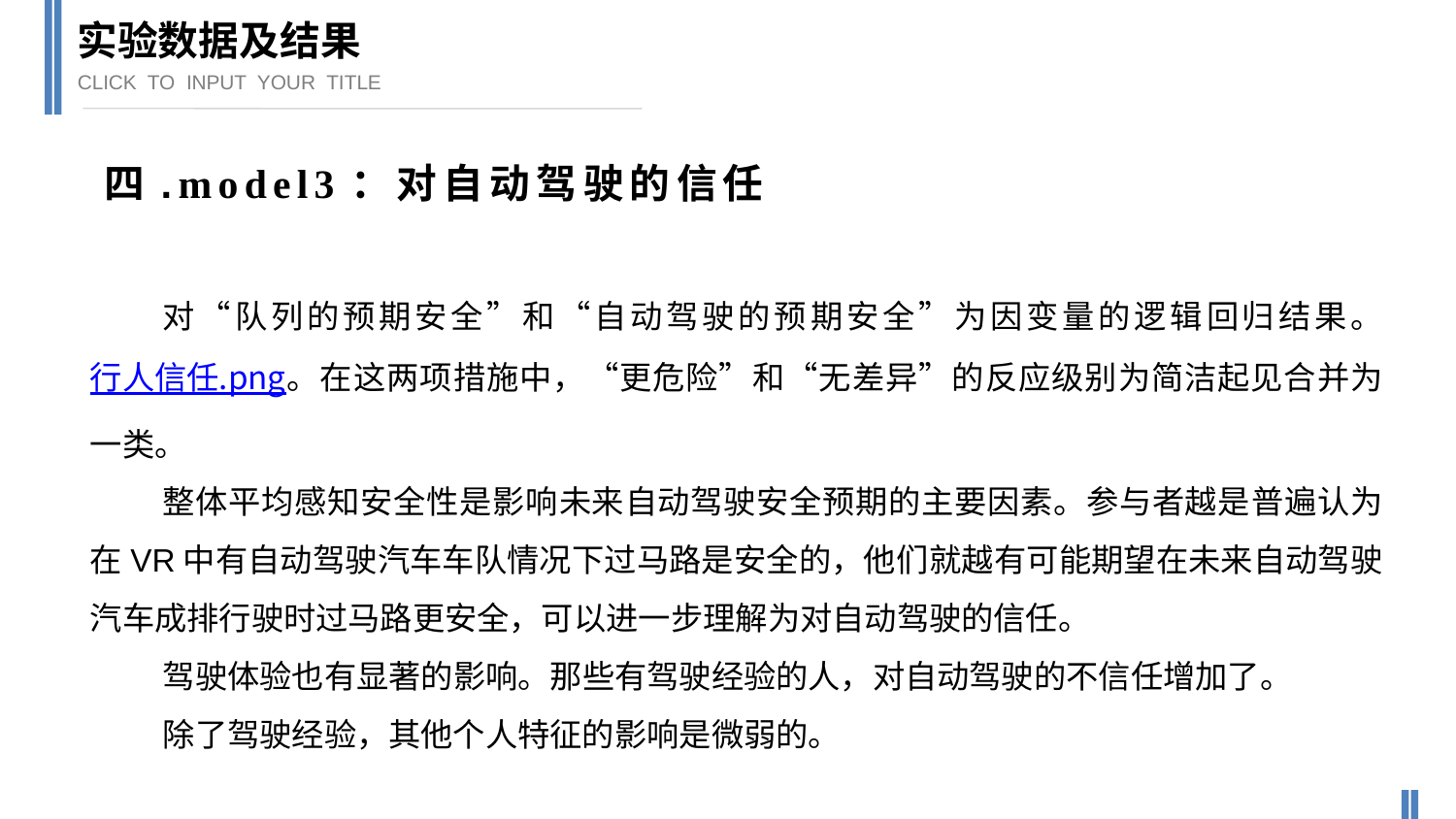

实验数据及结果
CLICK  TO  INPUT  YOUR  TITLE
四.model3：对自动驾驶的信任
对“队列的预期安全”和“自动驾驶的预期安全”为因变量的逻辑回归结果。行人信任.png。在这两项措施中，“更危险”和“无差异”的反应级别为简洁起见合并为一类。
整体平均感知安全性是影响未来自动驾驶安全预期的主要因素。参与者越是普遍认为在VR中有自动驾驶汽车车队情况下过马路是安全的，他们就越有可能期望在未来自动驾驶汽车成排行驶时过马路更安全，可以进一步理解为对自动驾驶的信任。
驾驶体验也有显著的影响。那些有驾驶经验的人，对自动驾驶的不信任增加了。
除了驾驶经验，其他个人特征的影响是微弱的。